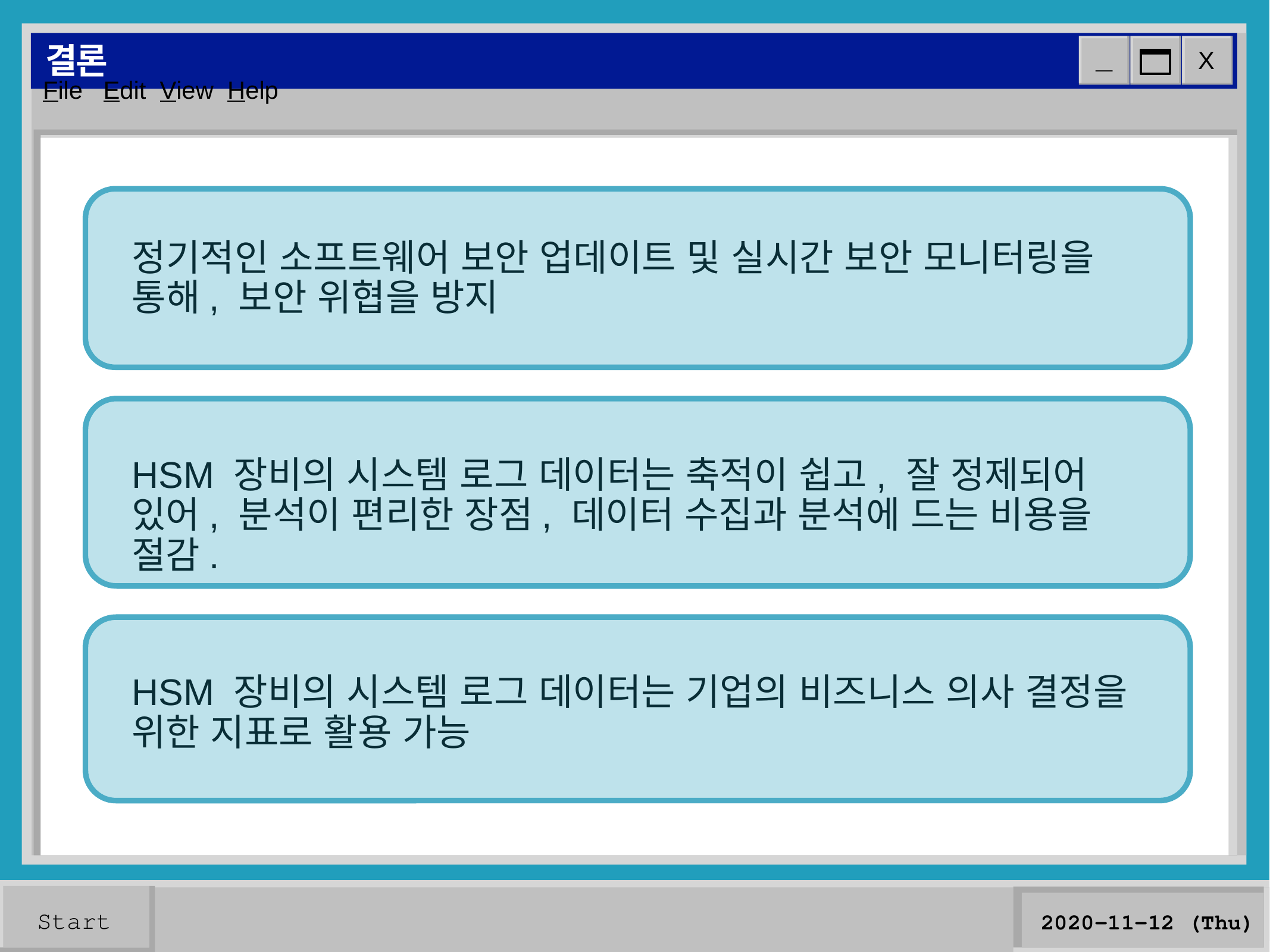

# 결론

정기적인 소프트웨어 보안 업데이트 및 실시간 보안 모니터링을 통해, 보안 위협을 방지

HSM 장비의 시스템 로그 데이터는 축적이 쉽고, 잘 정제되어 있어, 분석이 편리한 장점, 데이터 수집과 분석에 드는 비용을 절감.

HSM 장비의 시스템 로그 데이터는 기업의 비즈니스 의사 결정을 위한 지표로 활용 가능